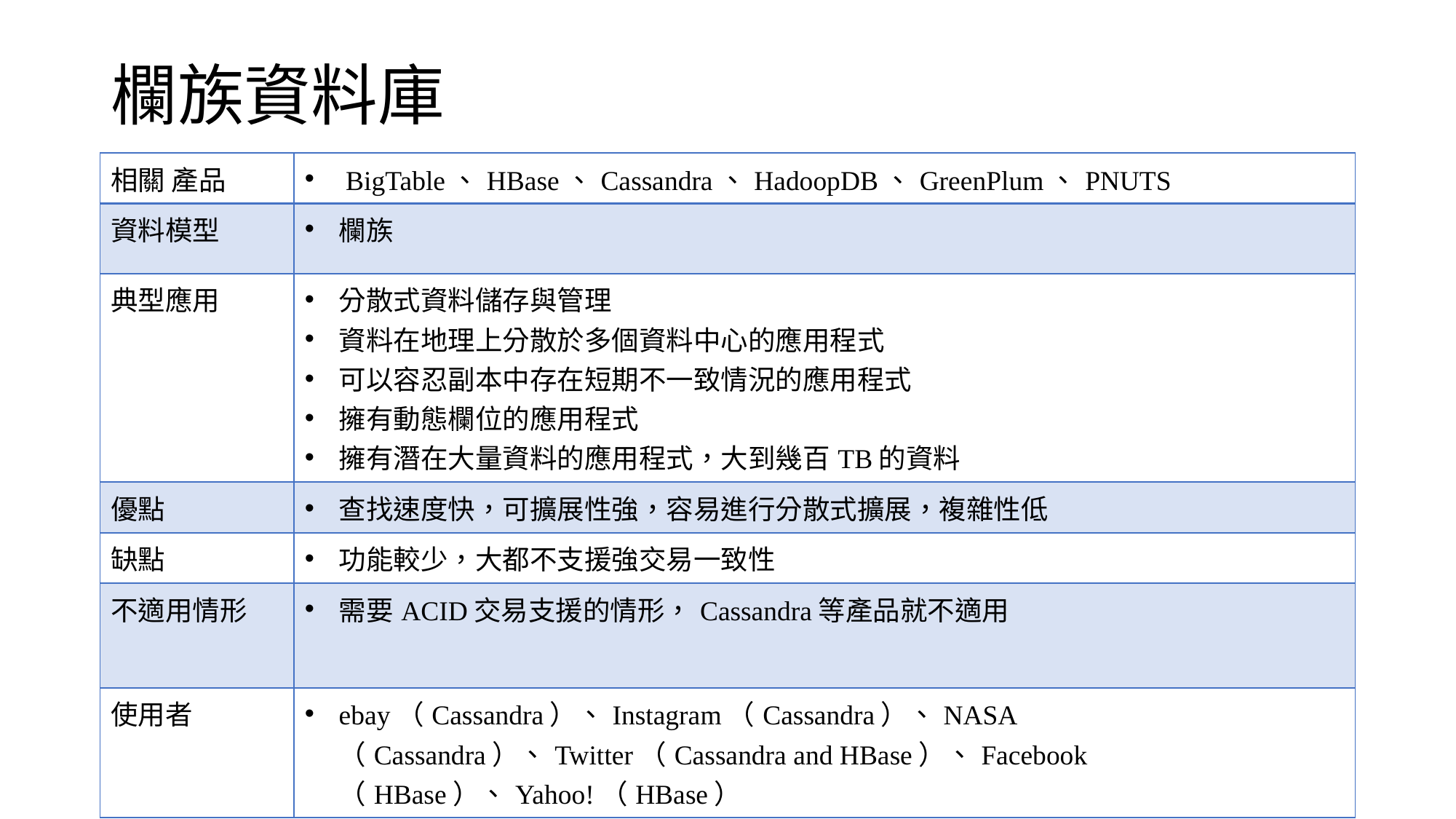

# 欄族資料庫
| 相關 產品 | BigTable、HBase、Cassandra、HadoopDB、GreenPlum、PNUTS |
| --- | --- |
| 資料模型 | 欄族 |
| 典型應用 | 分散式資料儲存與管理 資料在地理上分散於多個資料中心的應用程式 可以容忍副本中存在短期不一致情況的應用程式 擁有動態欄位的應用程式 擁有潛在大量資料的應用程式，大到幾百TB的資料 |
| 優點 | 查找速度快，可擴展性強，容易進行分散式擴展，複雜性低 |
| 缺點 | 功能較少，大都不支援強交易一致性 |
| 不適用情形 | 需要ACID交易支援的情形，Cassandra等產品就不適用 |
| 使用者 | ebay（Cassandra）、Instagram（Cassandra）、NASA （Cassandra）、Twitter（Cassandra and HBase）、Facebook （HBase）、Yahoo!（HBase） |